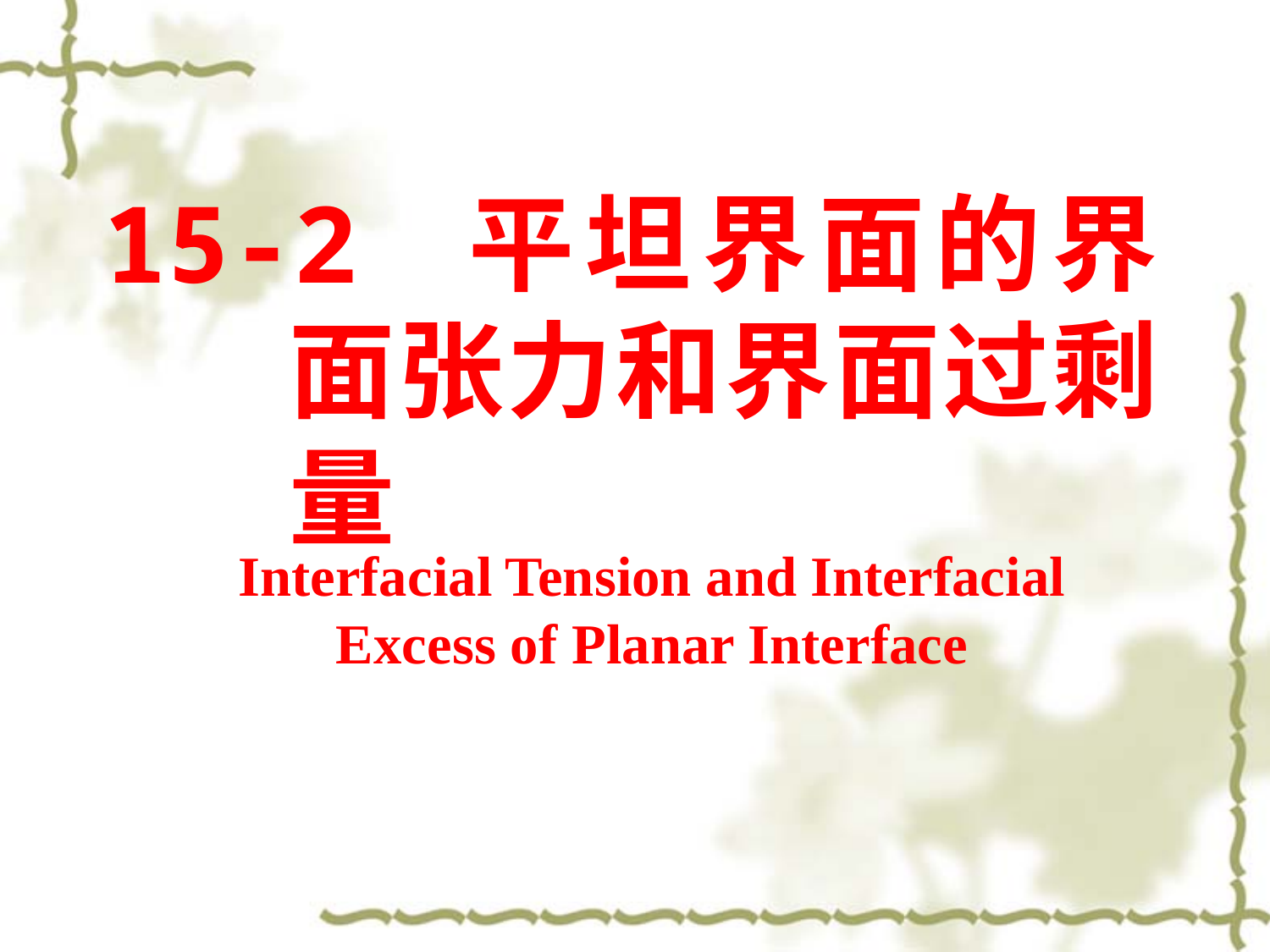

15-2 平坦界面的界面张力和界面过剩量
Interfacial Tension and Interfacial Excess of Planar Interface